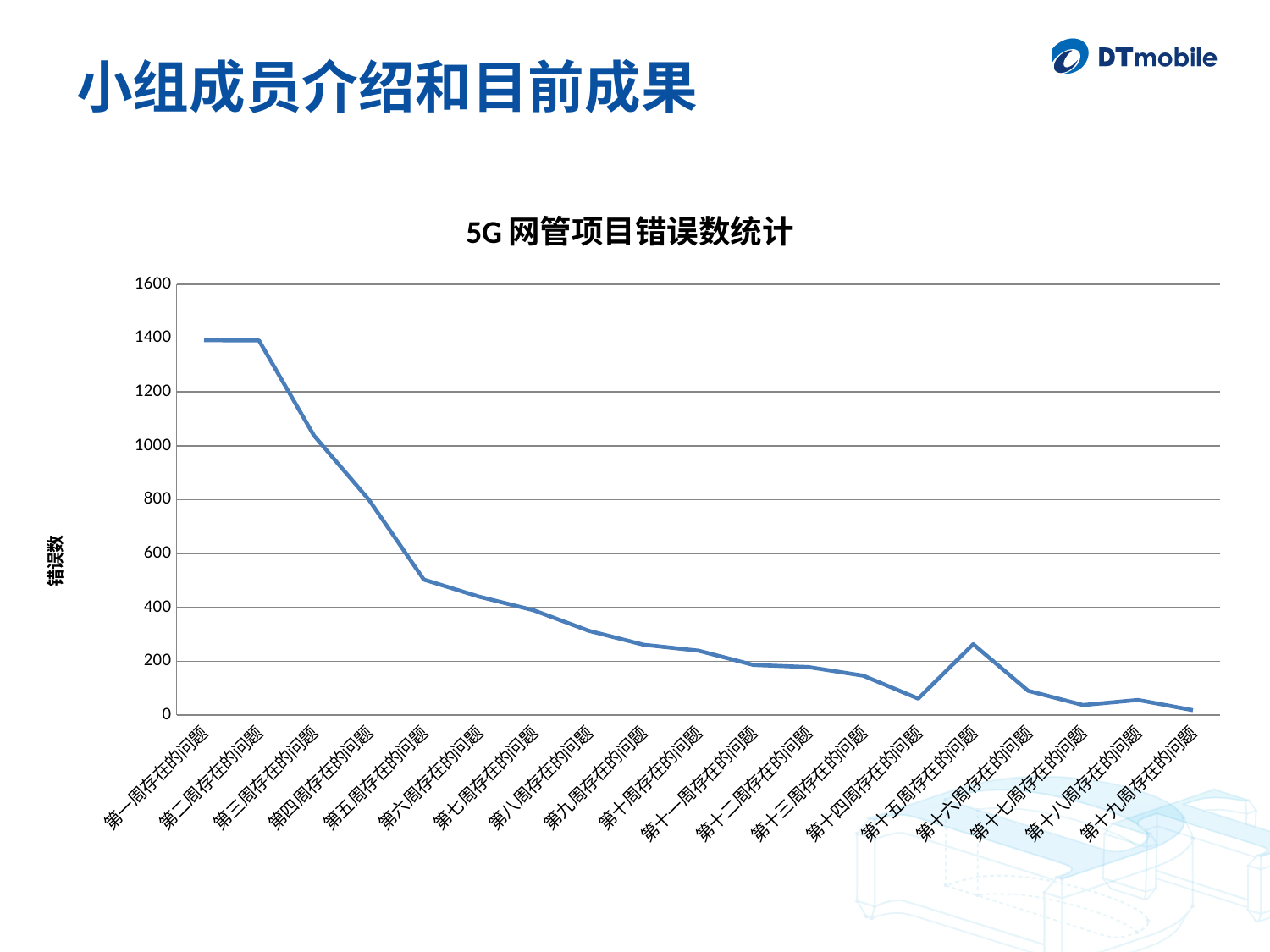

# 小组成员介绍和目前成果

### Chart: 5G网管项目错误数统计

| Category | 5G网管项目错误数 |
|---|---|
| 第一周存在的问题 | 1392.0 |
| 第二周存在的问题 | 1391.0 |
| 第三周存在的问题 | 1038.0 |
| 第四周存在的问题 | 800.0 |
| 第五周存在的问题 | 503.0 |
| 第六周存在的问题 | 440.0 |
| 第七周存在的问题 | 389.0 |
| 第八周存在的问题 | 313.0 |
| 第九周存在的问题 | 261.0 |
| 第十周存在的问题 | 239.0 |
| 第十一周存在的问题 | 186.0 |
| 第十二周存在的问题 | 178.0 |
| 第十三周存在的问题 | 146.0 |
| 第十四周存在的问题 | 61.0 |
| 第十五周存在的问题 | 263.0 |
| 第十六周存在的问题 | 90.0 |
| 第十七周存在的问题 | 37.0 |
| 第十八周存在的问题 | 56.0 |
| 第十九周存在的问题 | 18.0 |